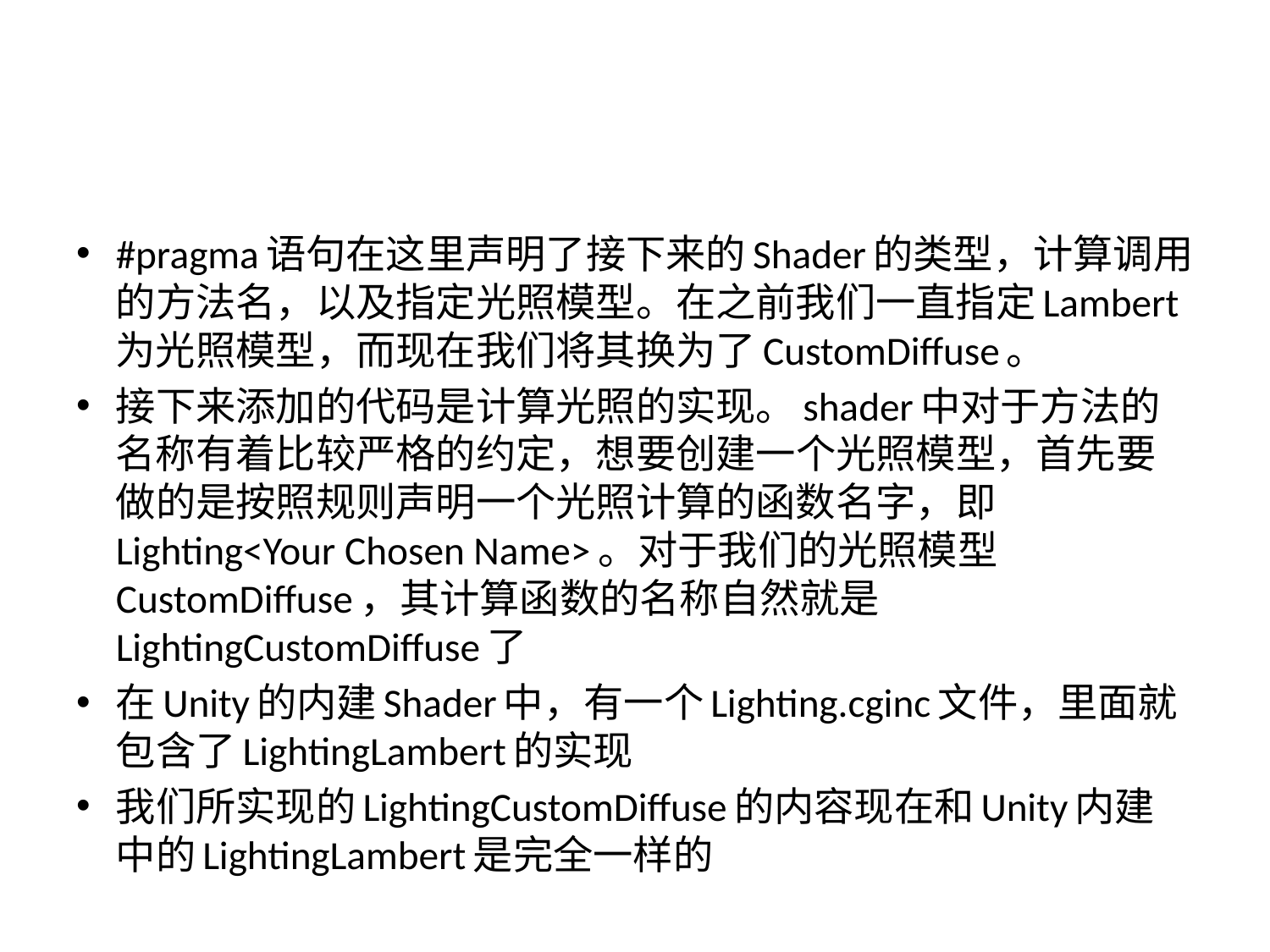

#
#pragma语句在这里声明了接下来的Shader的类型，计算调用的方法名，以及指定光照模型。在之前我们一直指定Lambert为光照模型，而现在我们将其换为了CustomDiffuse。
接下来添加的代码是计算光照的实现。shader中对于方法的名称有着比较严格的约定，想要创建一个光照模型，首先要做的是按照规则声明一个光照计算的函数名字，即Lighting<Your Chosen Name>。对于我们的光照模型CustomDiffuse，其计算函数的名称自然就是LightingCustomDiffuse了
在Unity的内建Shader中，有一个Lighting.cginc文件，里面就包含了LightingLambert的实现
我们所实现的LightingCustomDiffuse的内容现在和Unity内建中的LightingLambert是完全一样的